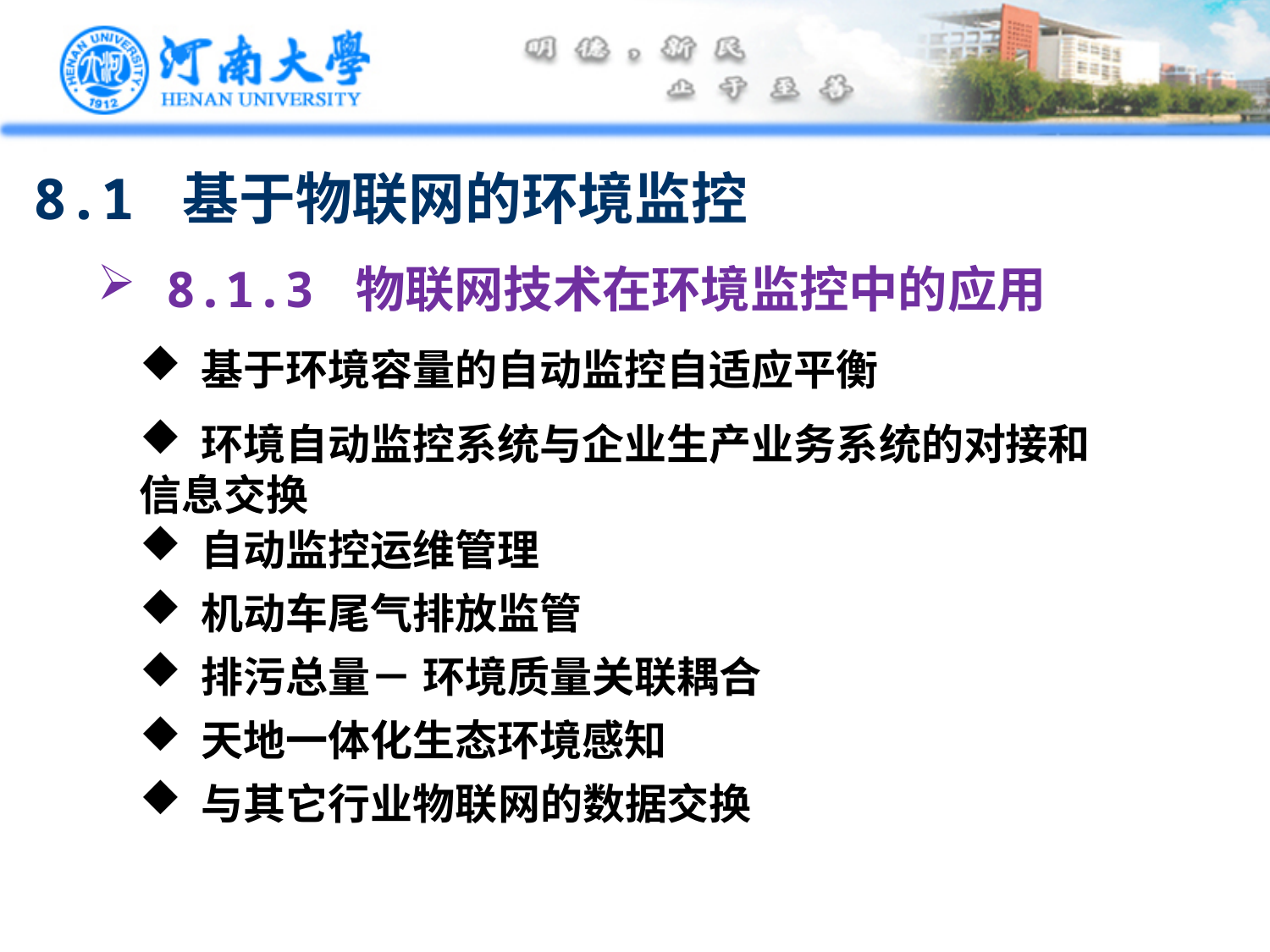

8.1 基于物联网的环境监控
 8.1.3 物联网技术在环境监控中的应用
 基于环境容量的自动监控自适应平衡
 环境自动监控系统与企业生产业务系统的对接和信息交换
 自动监控运维管理
 机动车尾气排放监管
 排污总量－ 环境质量关联耦合
 天地一体化生态环境感知
 与其它行业物联网的数据交换